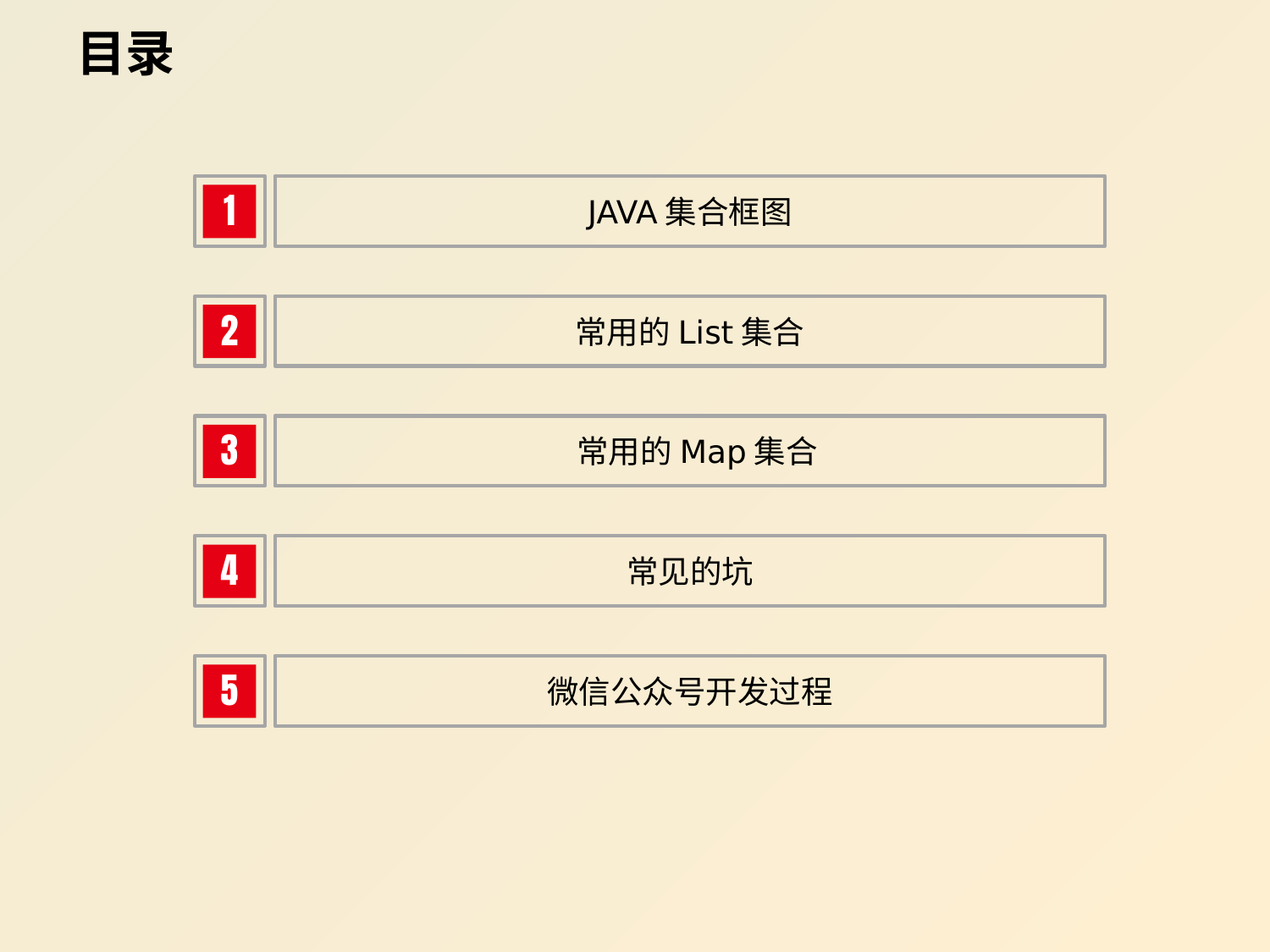

# 目录

JAVA集合框图
1

常用的List集合
2

 常用的Map集合
3

常见的坑
4

微信公众号开发过程
5